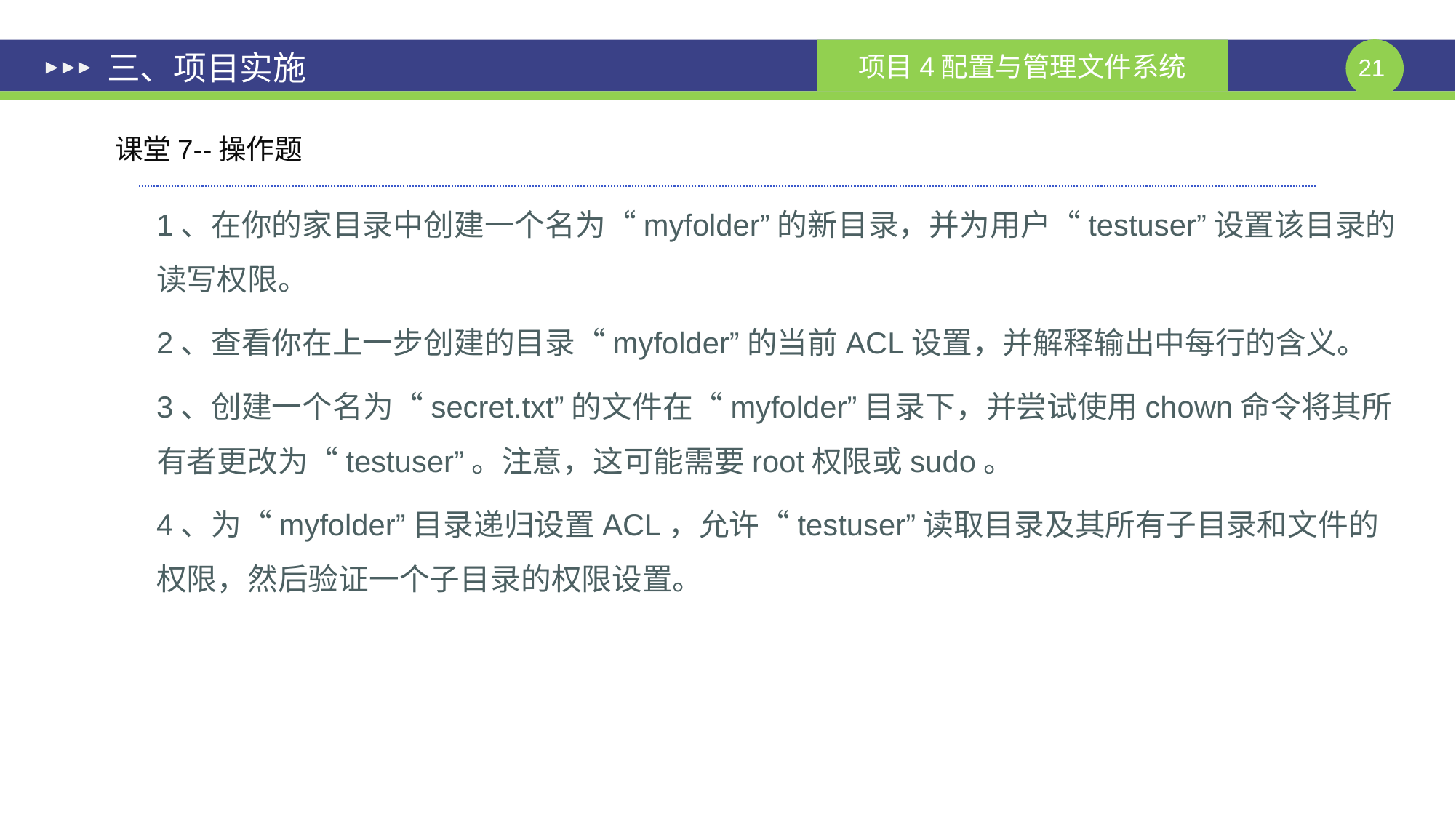

# 三、项目实施
课堂7--操作题
1、在你的家目录中创建一个名为“myfolder”的新目录，并为用户“testuser”设置该目录的读写权限。
2、查看你在上一步创建的目录“myfolder”的当前ACL设置，并解释输出中每行的含义。
3、创建一个名为“secret.txt”的文件在“myfolder”目录下，并尝试使用chown命令将其所有者更改为“testuser”。注意，这可能需要root权限或sudo。
4、为“myfolder”目录递归设置ACL，允许“testuser”读取目录及其所有子目录和文件的权限，然后验证一个子目录的权限设置。